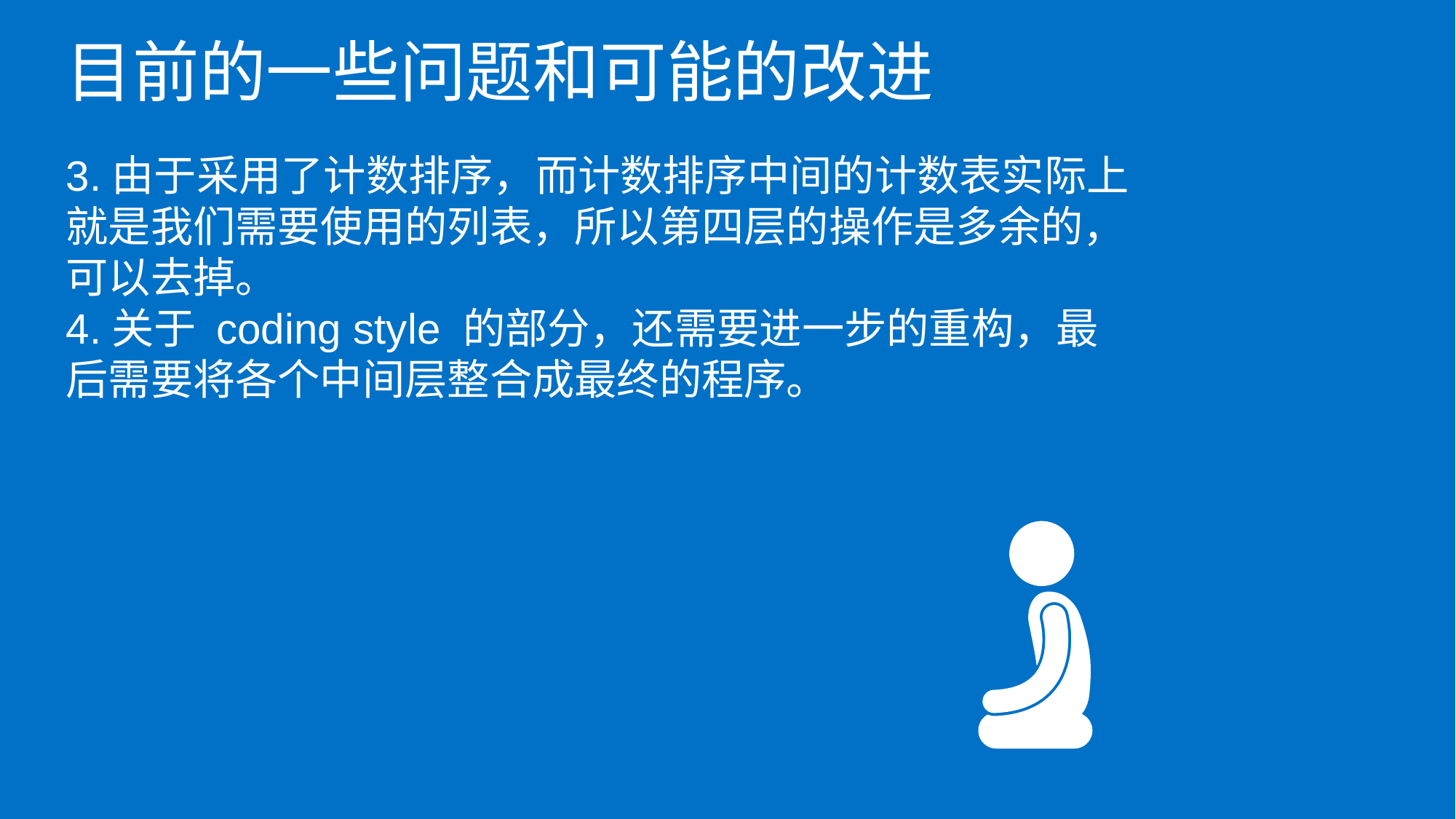

目前的一些问题和可能的改进
3.由于采用了计数排序，而计数排序中间的计数表实际上就是我们需要使用的列表，所以第四层的操作是多余的，可以去掉。
4.关于 coding style 的部分，还需要进一步的重构，最后需要将各个中间层整合成最终的程序。